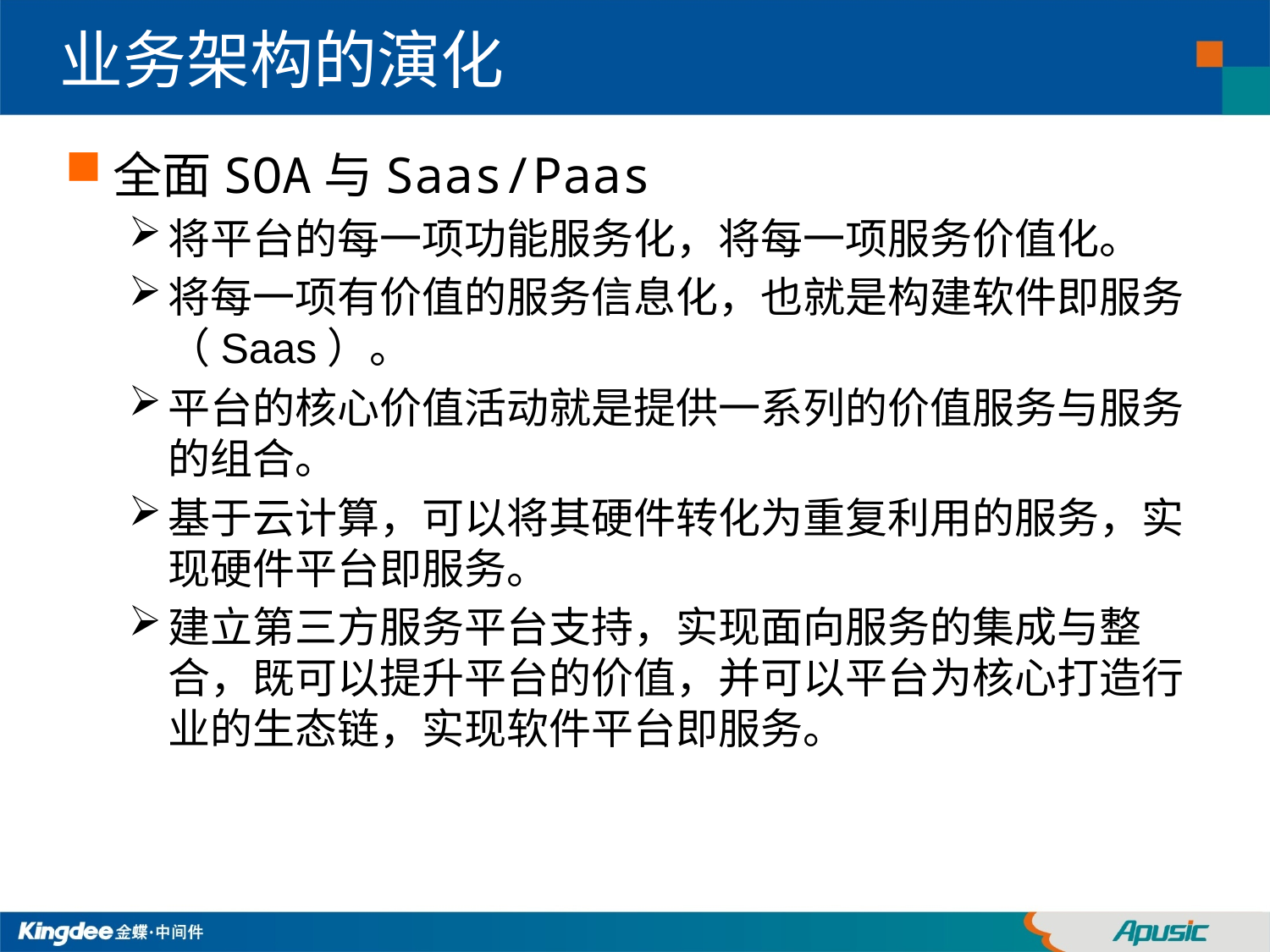

# 业务架构的演化
全面SOA与Saas/Paas
将平台的每一项功能服务化，将每一项服务价值化。
将每一项有价值的服务信息化，也就是构建软件即服务（Saas）。
平台的核心价值活动就是提供一系列的价值服务与服务的组合。
基于云计算，可以将其硬件转化为重复利用的服务，实现硬件平台即服务。
建立第三方服务平台支持，实现面向服务的集成与整合，既可以提升平台的价值，并可以平台为核心打造行业的生态链，实现软件平台即服务。